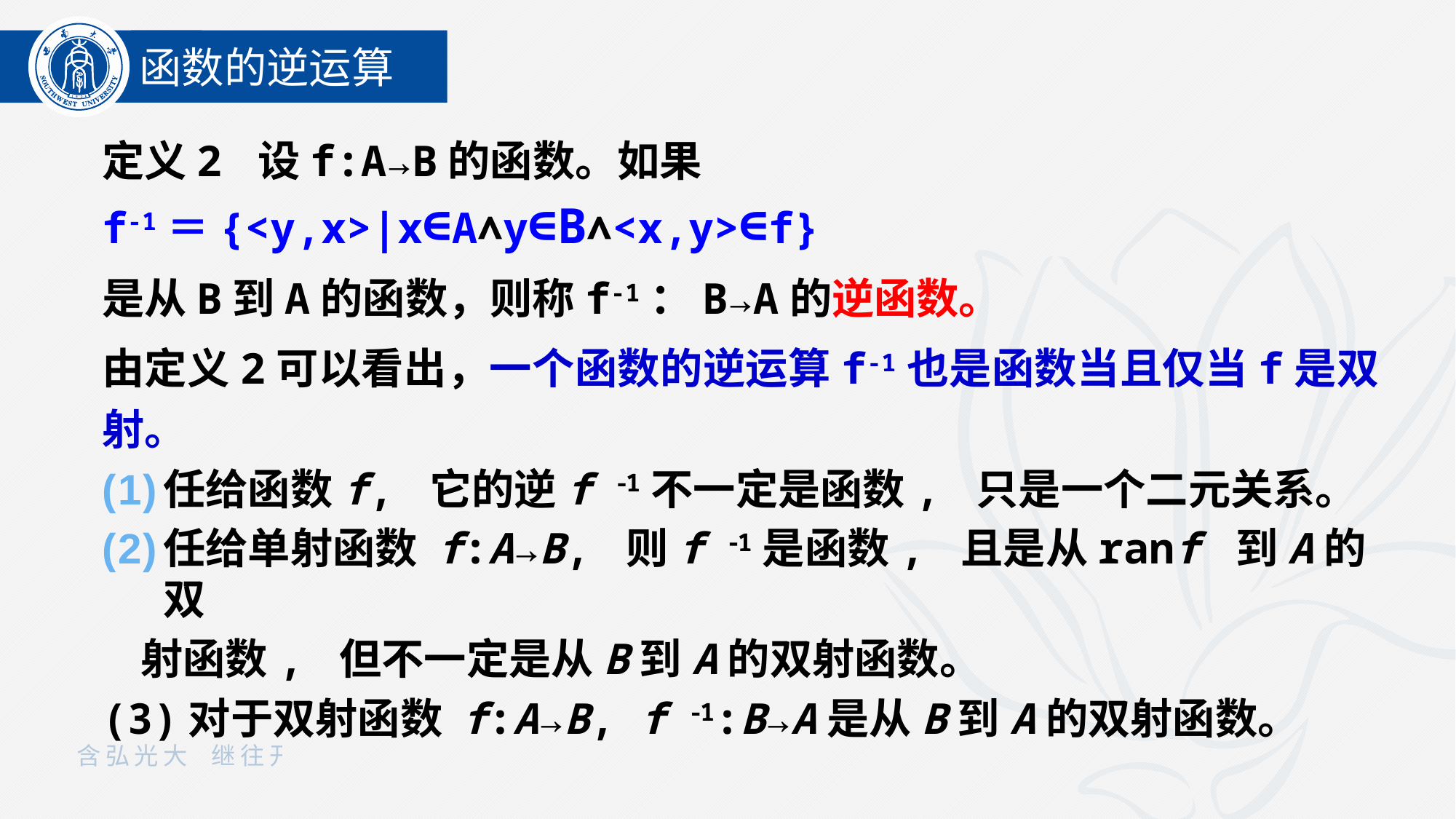

函数的逆运算
定义2 设f:A→B的函数。如果
f-1＝{<y,x>|x∈A∧y∈B∧<x,y>∈f}
是从B到A的函数，则称f-1：B→A的逆函数。
由定义2可以看出，一个函数的逆运算f-1也是函数当且仅当f是双射。
任给函数f, 它的逆f −1不一定是函数, 只是一个二元关系。
任给单射函数 f:A→B, 则f −1是函数, 且是从ranf 到A的双
   射函数, 但不一定是从B到A的双射函数。
(3)对于双射函数 f:A→B, f −1:B→A是从B到A的双射函数。